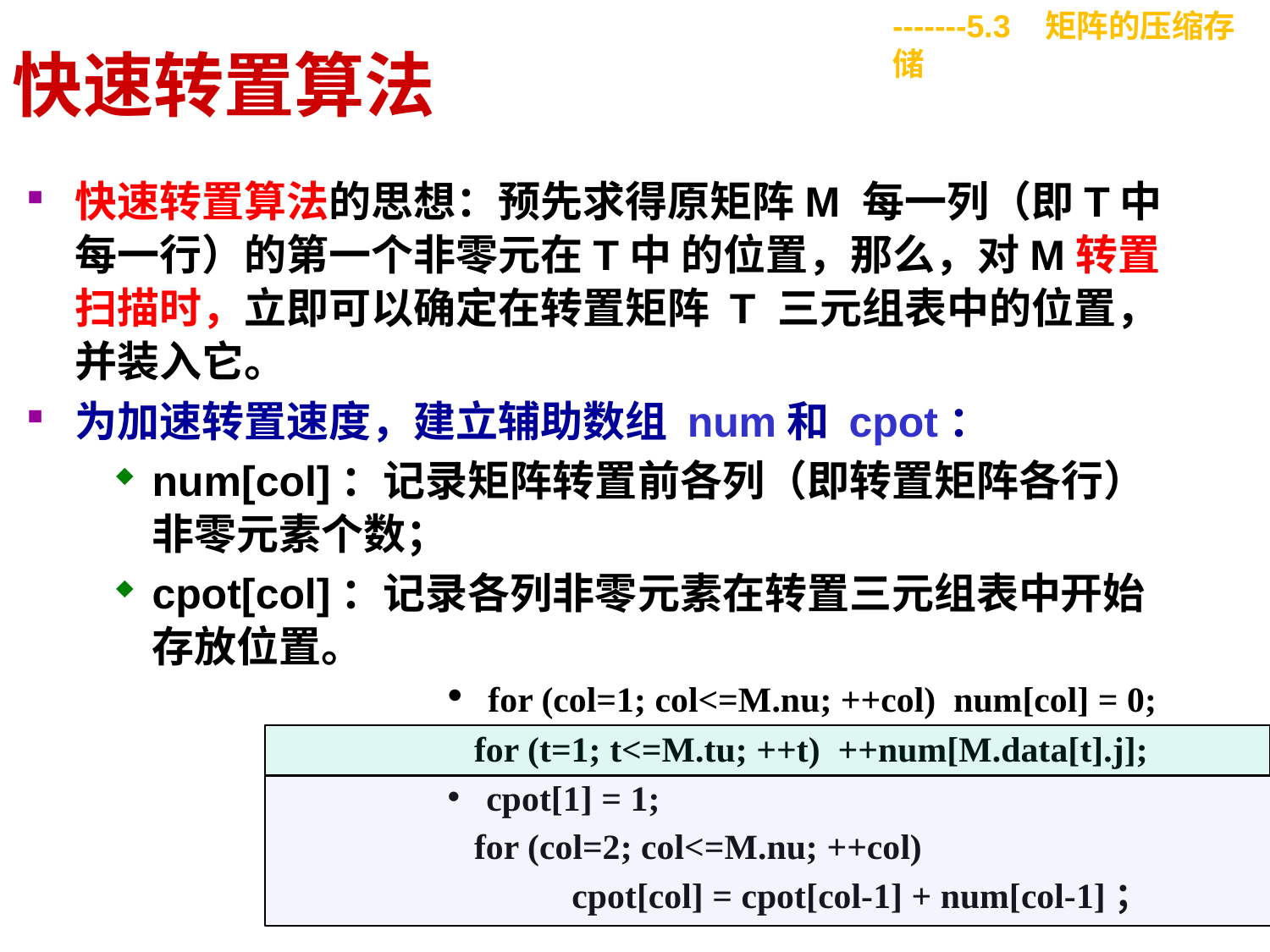

-------5.3   矩阵的压缩存储
快速转置算法
快速转置算法的思想：预先求得原矩阵M 每一列（即T中每一行）的第一个非零元在T中 的位置，那么，对M转置扫描时，立即可以确定在转置矩阵 T 三元组表中的位置，并装入它。
为加速转置速度，建立辅助数组 num和 cpot：
num[col]：记录矩阵转置前各列（即转置矩阵各行）非零元素个数；
cpot[col]：记录各列非零元素在转置三元组表中开始存放位置。
 for (col=1; col<=M.nu; ++col)  num[col] = 0;
   for (t=1; t<=M.tu; ++t)  ++num[M.data[t].j];
 cpot[1] = 1;
   for (col=2; col<=M.nu; ++col)
              cpot[col] = cpot[col-1] + num[col-1]；